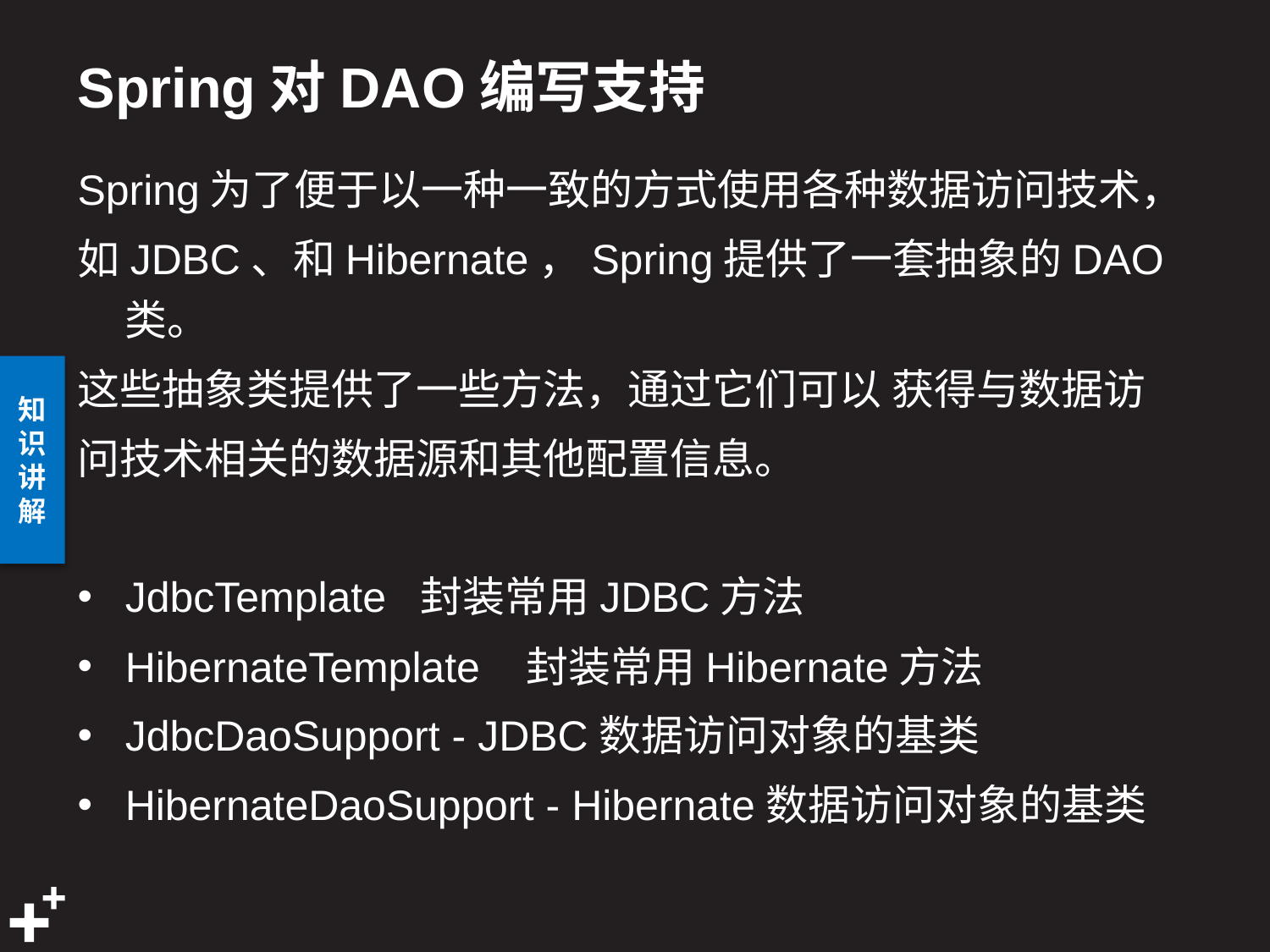

# Spring对DAO编写支持
Spring为了便于以一种一致的方式使用各种数据访问技术，
如JDBC、和Hibernate，Spring提供了一套抽象的DAO类。
这些抽象类提供了一些方法，通过它们可以 获得与数据访
问技术相关的数据源和其他配置信息。

JdbcTemplate  封装常用JDBC方法
HibernateTemplate   封装常用Hibernate方法
JdbcDaoSupport - JDBC数据访问对象的基类
HibernateDaoSupport - Hibernate数据访问对象的基类